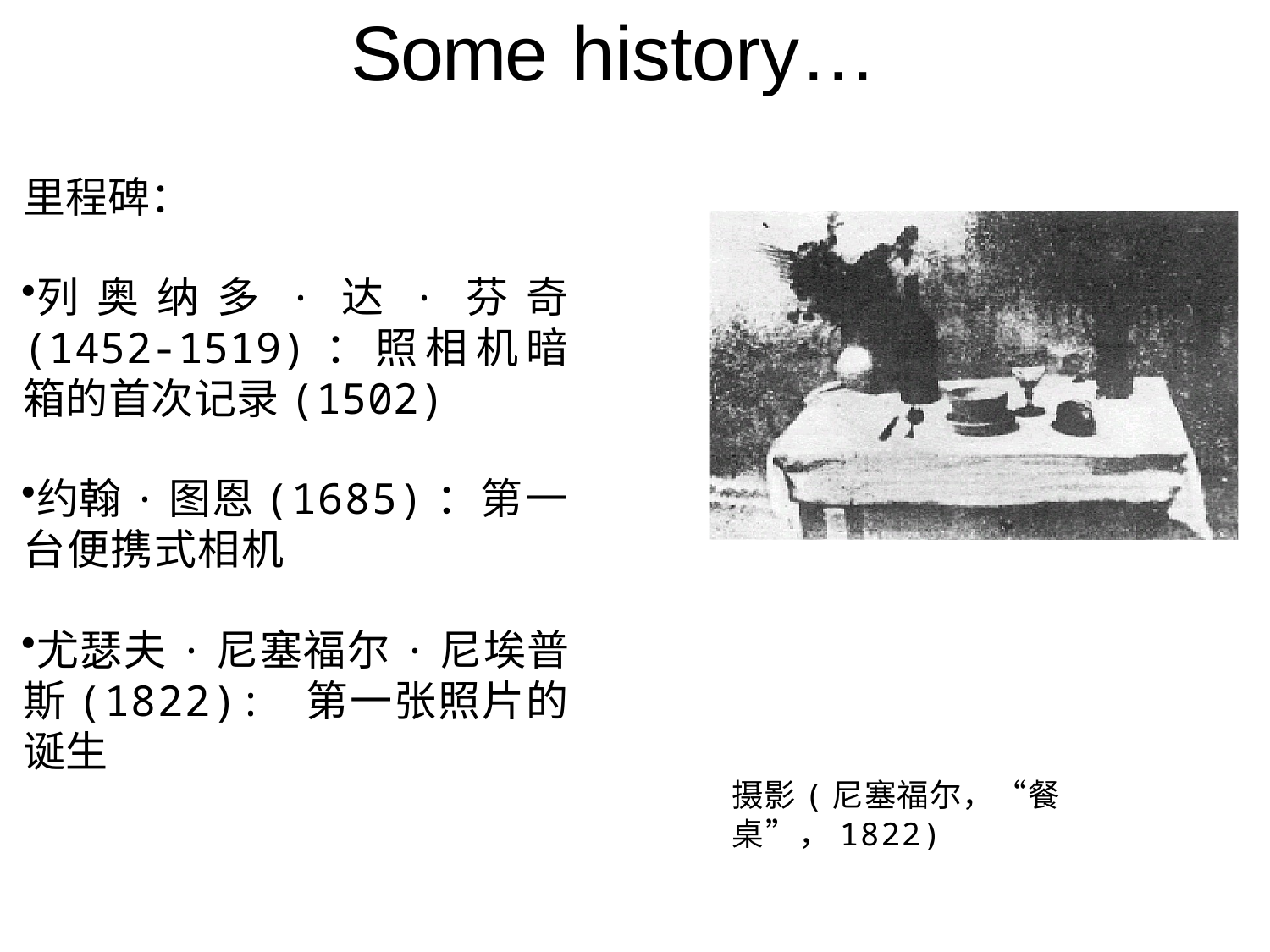

# Some history…
里程碑：
列奥纳多·达·芬奇 (1452-1519)：照相机暗箱的首次记录(1502)
约翰·图恩(1685)：第一台便携式相机
尤瑟夫·尼塞福尔·尼埃普斯(1822): 第一张照片的诞生
摄影(尼塞福尔，“餐桌”，1822)